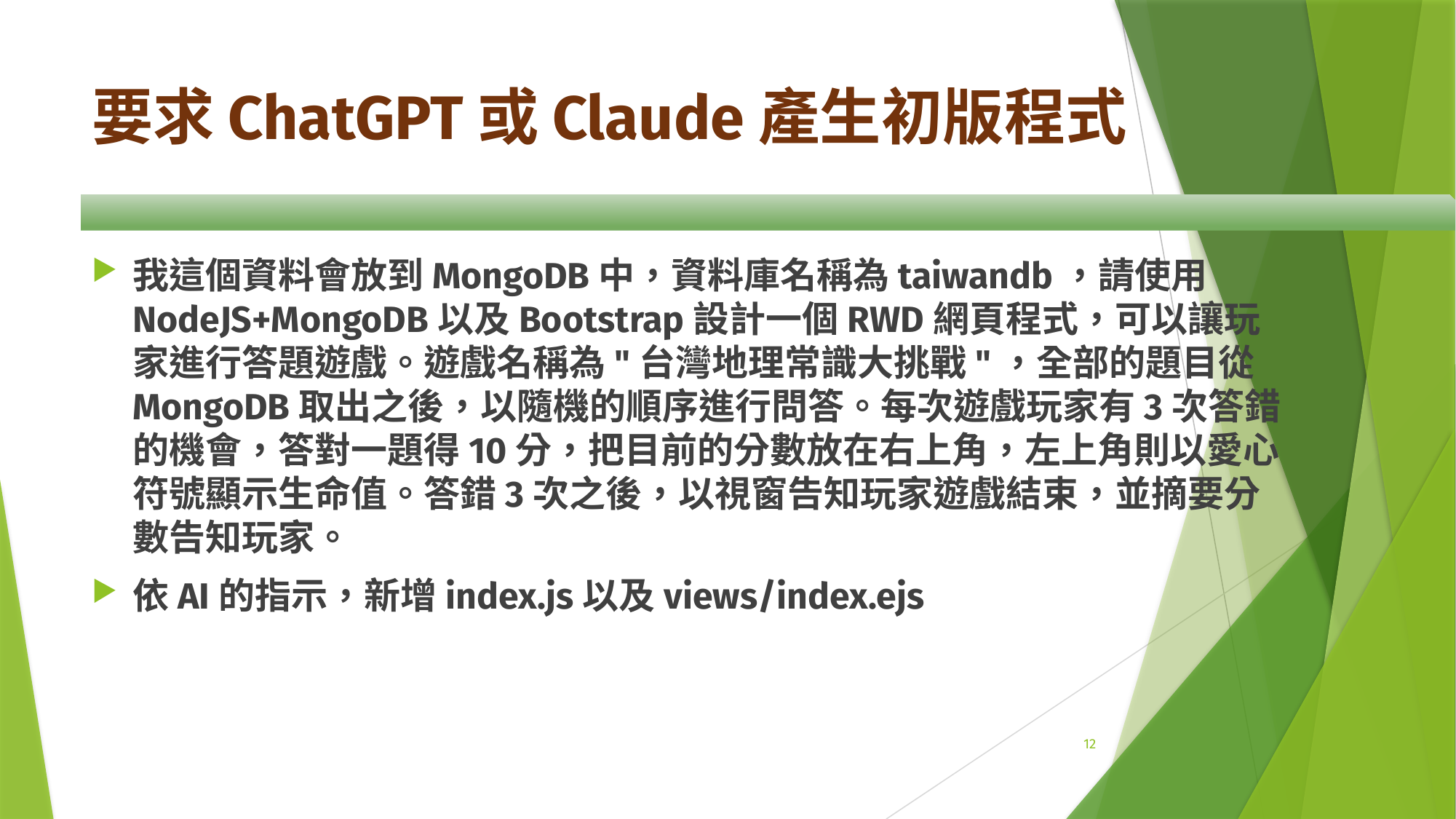

# 要求ChatGPT或Claude產生初版程式
我這個資料會放到MongoDB中，資料庫名稱為taiwandb，請使用NodeJS+MongoDB以及Bootstrap設計一個RWD網頁程式，可以讓玩家進行答題遊戲。遊戲名稱為"台灣地理常識大挑戰"，全部的題目從MongoDB取出之後，以隨機的順序進行問答。每次遊戲玩家有3次答錯的機會，答對一題得10分，把目前的分數放在右上角，左上角則以愛心符號顯示生命值。答錯3次之後，以視窗告知玩家遊戲結束，並摘要分數告知玩家。
依AI的指示，新增index.js以及views/index.ejs

12